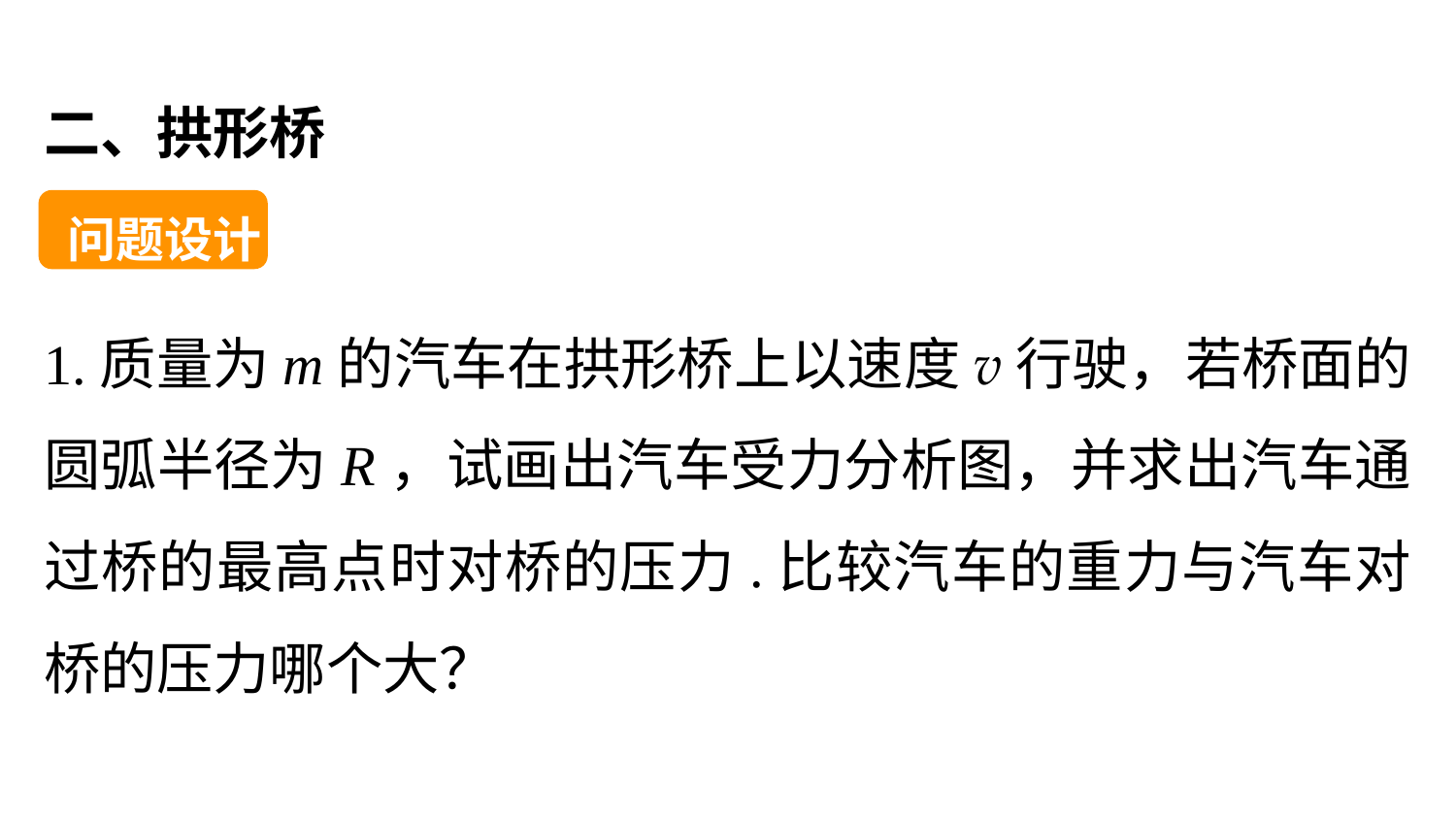

二、拱形桥
 问题设计
1.质量为m的汽车在拱形桥上以速度v行驶，若桥面的圆弧半径为R，试画出汽车受力分析图，并求出汽车通过桥的最高点时对桥的压力.比较汽车的重力与汽车对桥的压力哪个大？